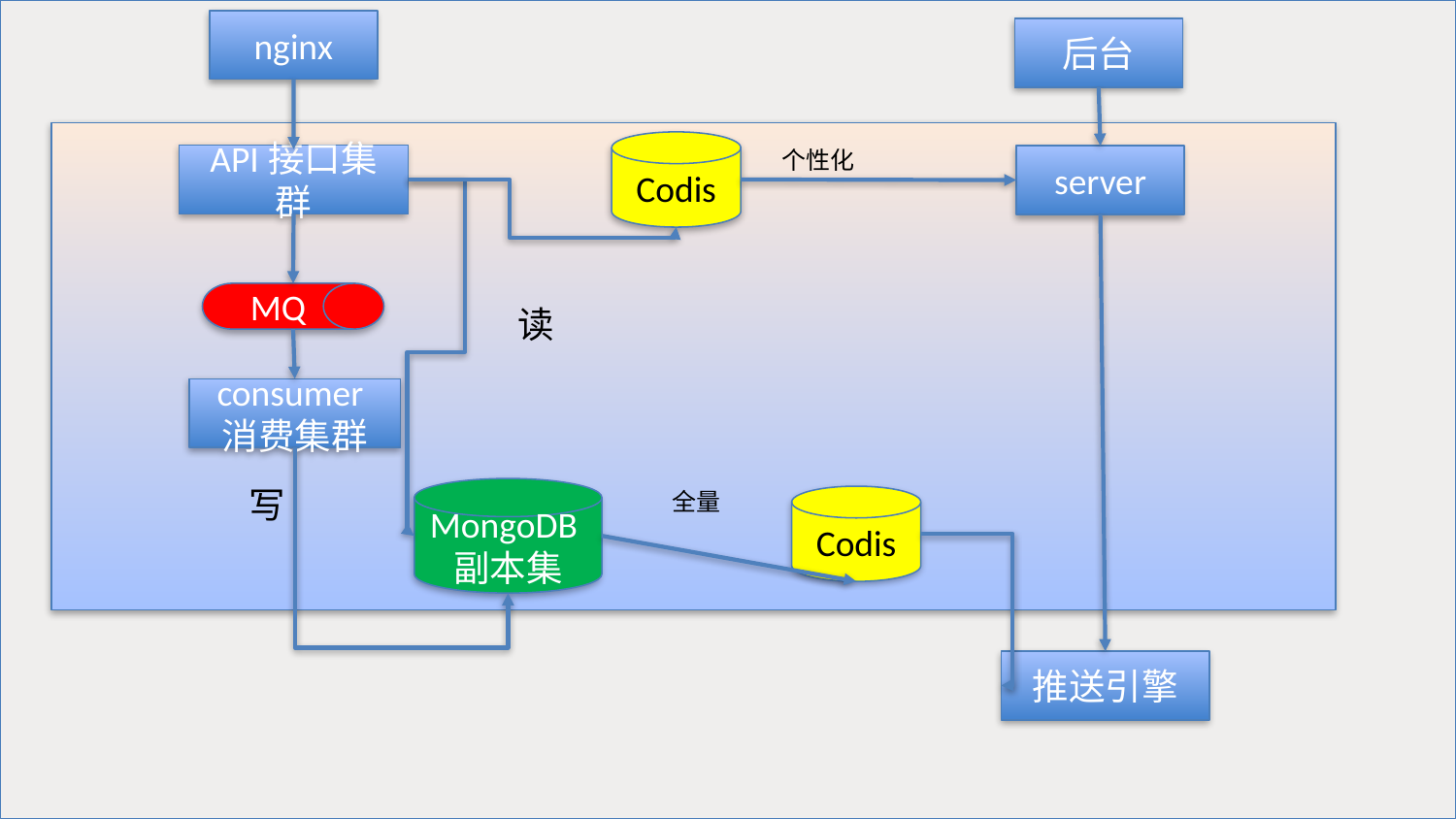

nginx
后台

Codis
个性化
API接口集群
server
MQ
读
consumer消费集群
写
MongoDB副本集
全量
Codis
推送引擎